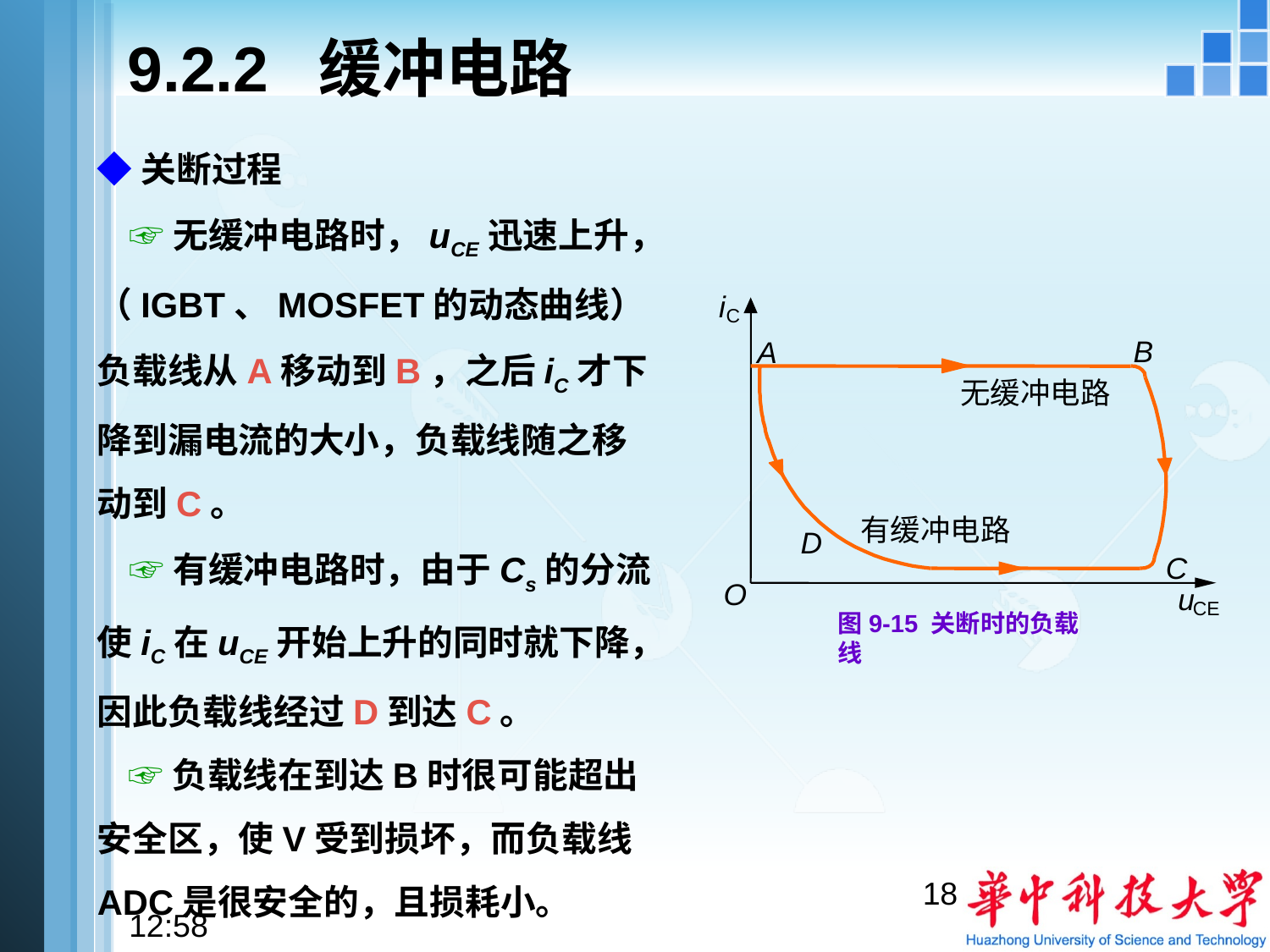

# 9.2.2  缓冲电路
◆关断过程
    ☞无缓冲电路时，uCE迅速上升，（IGBT、MOSFET的动态曲线）负载线从A移动到B，之后iC才下降到漏电流的大小，负载线随之移动到C。
    ☞有缓冲电路时，由于Cs的分流使iC在uCE开始上升的同时就下降，因此负载线经过D到达C。
    ☞负载线在到达B时很可能超出安全区，使V受到损坏，而负载线ADC是很安全的，且损耗小。
i

C

B
A

无缓冲电路

有缓冲电路
D
C

O

u
CE
图9-15 关断时的负载线
18
12:58